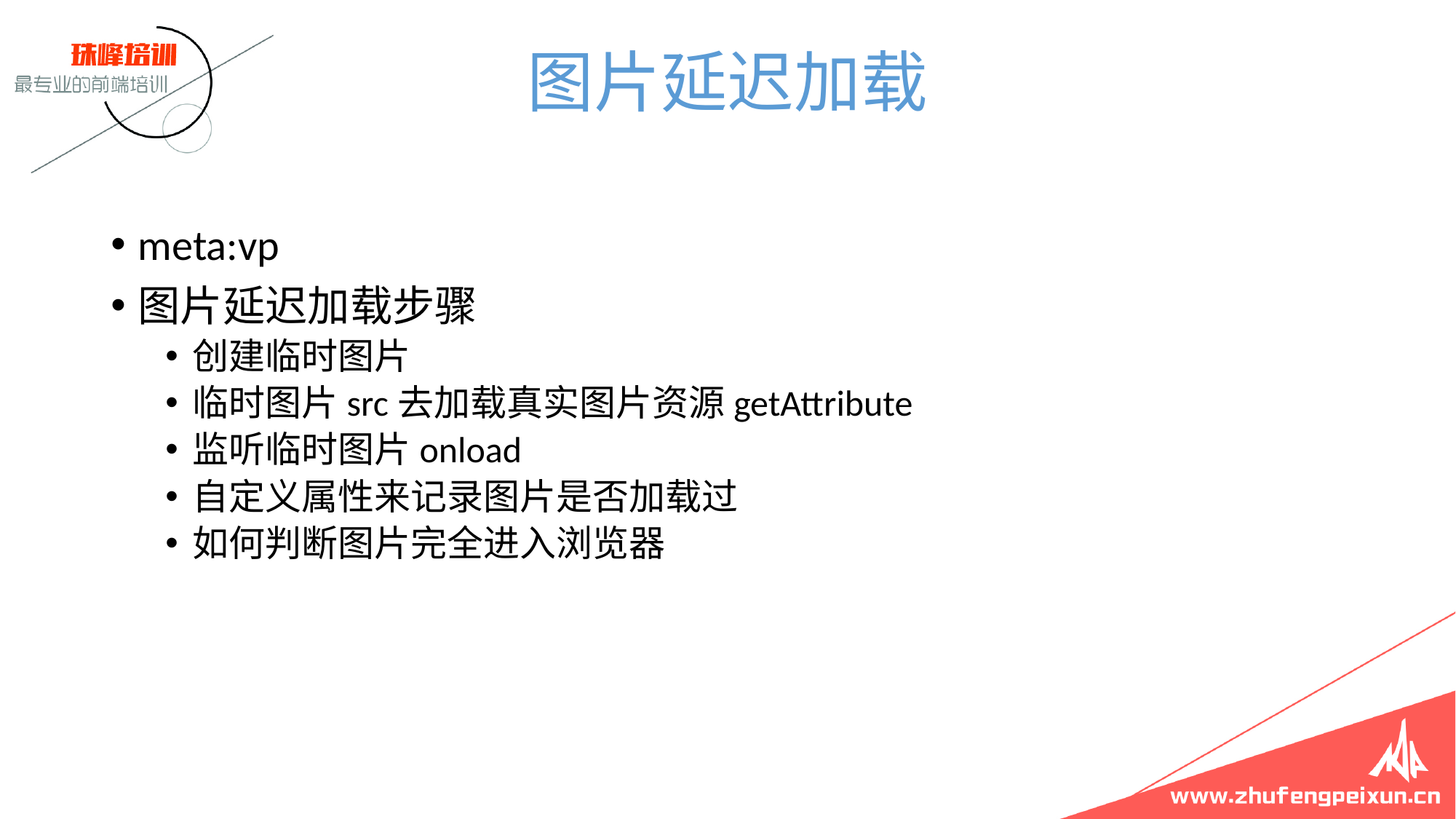

# 图片延迟加载
meta:vp
图片延迟加载步骤
创建临时图片
临时图片src去加载真实图片资源getAttribute
监听临时图片onload
自定义属性来记录图片是否加载过
如何判断图片完全进入浏览器